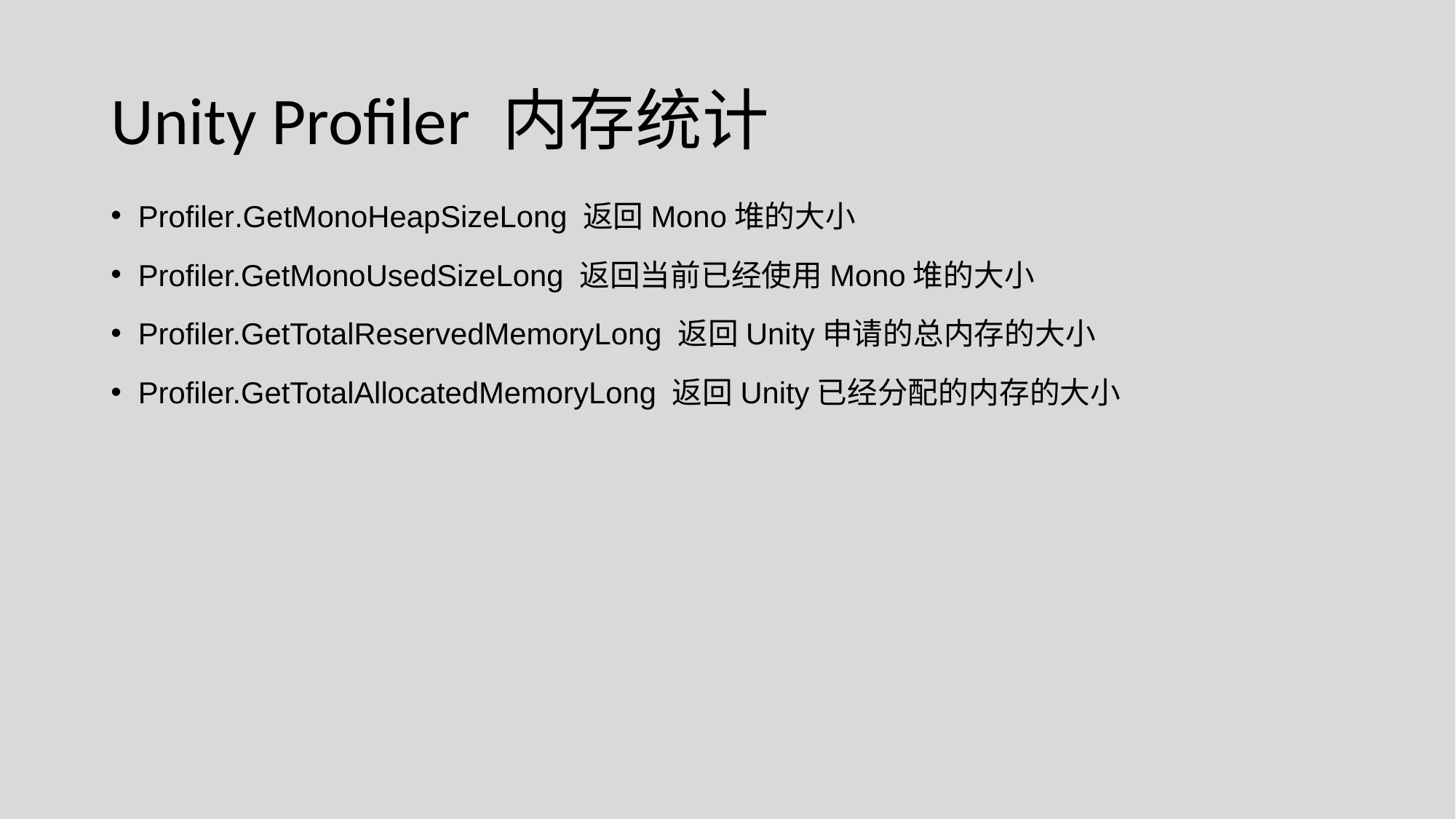

# Unity Profiler 内存统计
Profiler.GetMonoHeapSizeLong 返回Mono堆的大小
Profiler.GetMonoUsedSizeLong 返回当前已经使用Mono堆的大小
Profiler.GetTotalReservedMemoryLong 返回Unity申请的总内存的大小
Profiler.GetTotalAllocatedMemoryLong 返回Unity已经分配的内存的大小